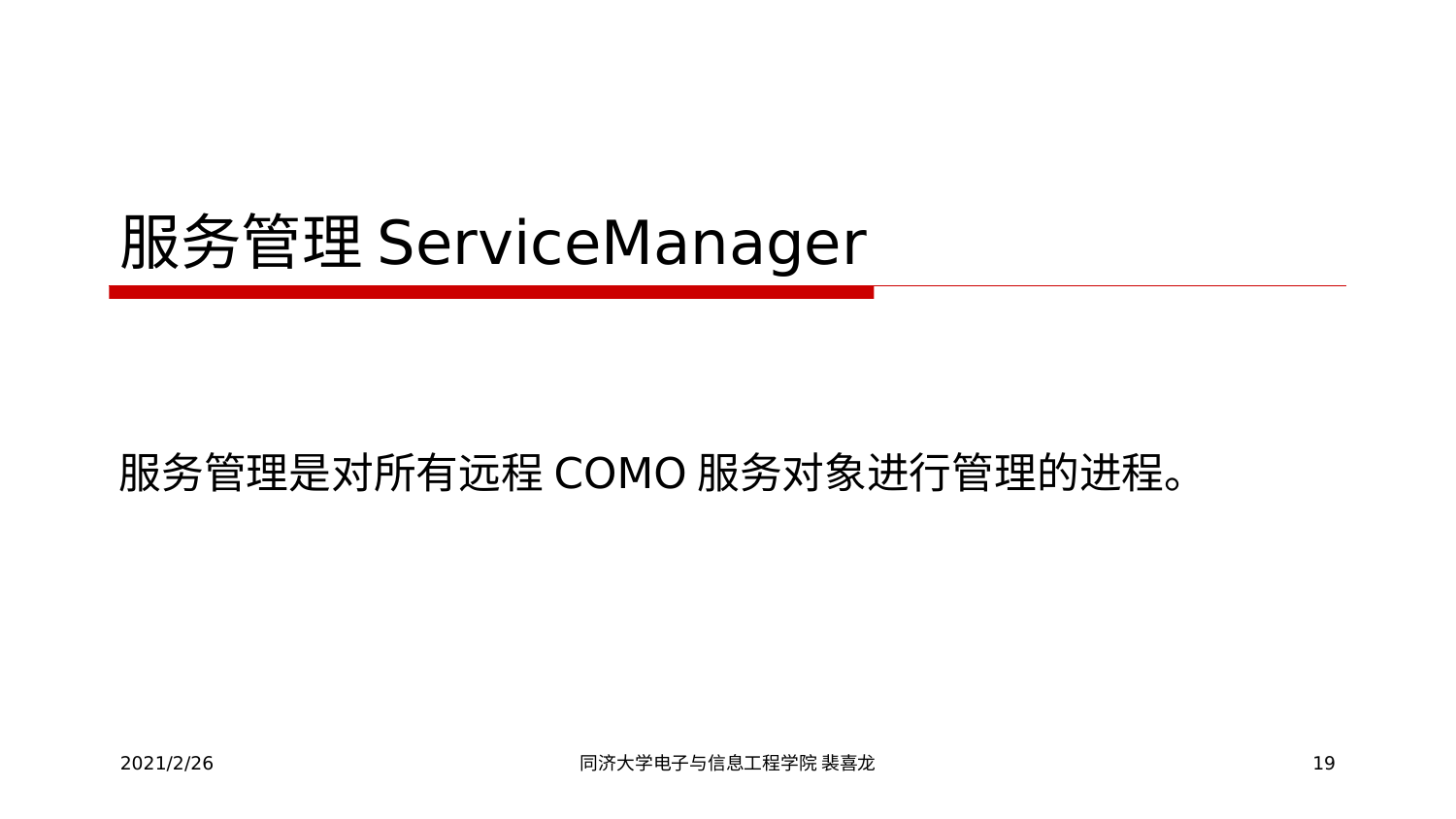

# 服务管理ServiceManager
服务管理是对所有远程COMO服务对象进行管理的进程。
2021/2/26
同济大学电子与信息工程学院 裴喜龙
19